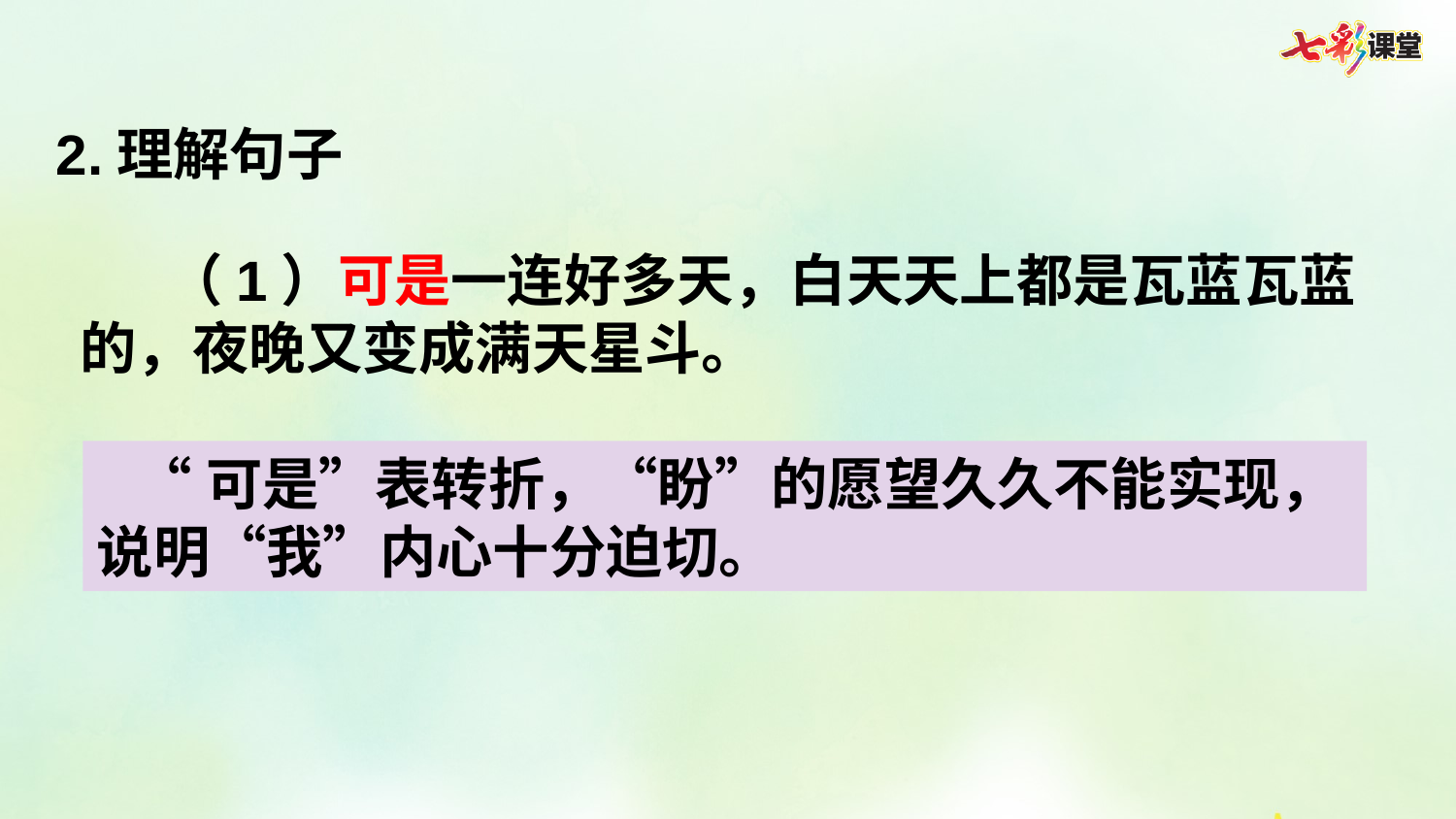

2.理解句子
（1）可是一连好多天，白天天上都是瓦蓝瓦蓝的，夜晚又变成满天星斗。
   “可是”表转折，“盼”的愿望久久不能实现，说明“我”内心十分迫切。